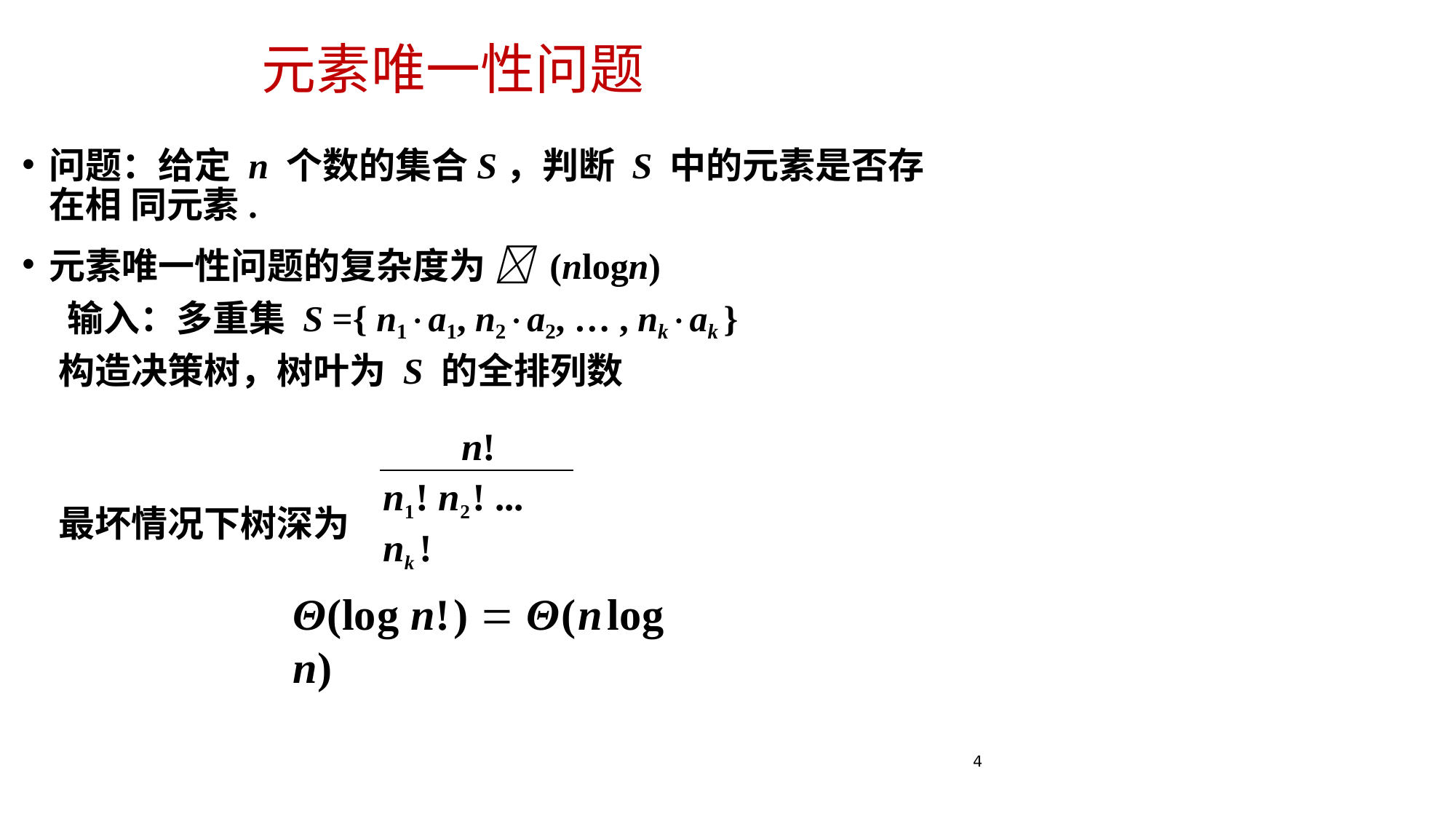

# 元素唯一性问题
问题：给定 n 个数的集合S，判断 S 中的元素是否存在相 同元素.
元素唯一性问题的复杂度为 Θ (nlogn)
输入：多重集 S ={ n1⋅a1, n2⋅a2, … , nk⋅ak }
构造决策树，树叶为 S 的全排列数
n!
n1! n2! ... nk !

最坏情况下树深为
Θ(log n!) = Θ(nlog n)
4